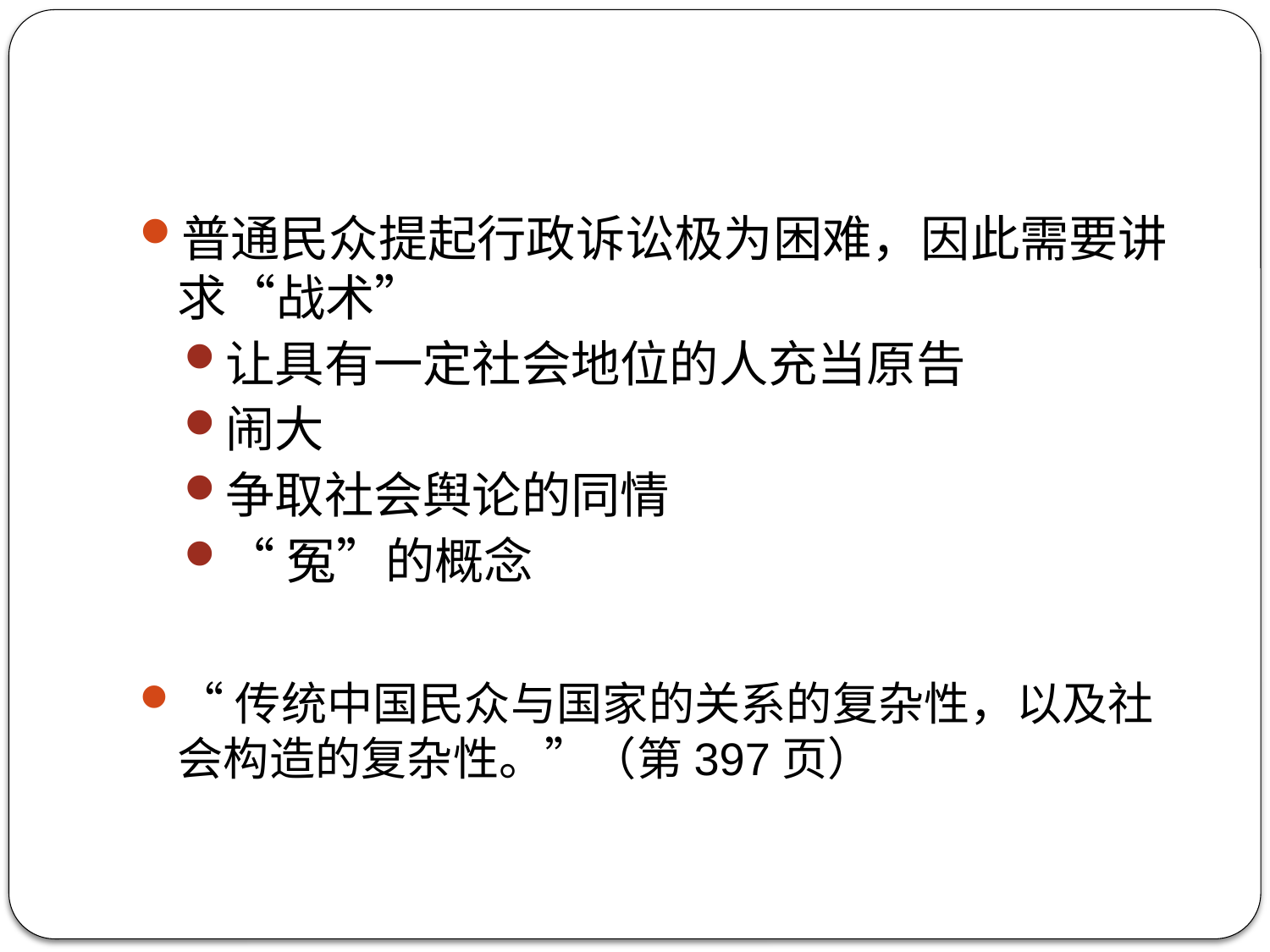

#
普通民众提起行政诉讼极为困难，因此需要讲求“战术”
让具有一定社会地位的人充当原告
闹大
争取社会舆论的同情
“冤”的概念

“传统中国民众与国家的关系的复杂性，以及社会构造的复杂性。”（第397页）